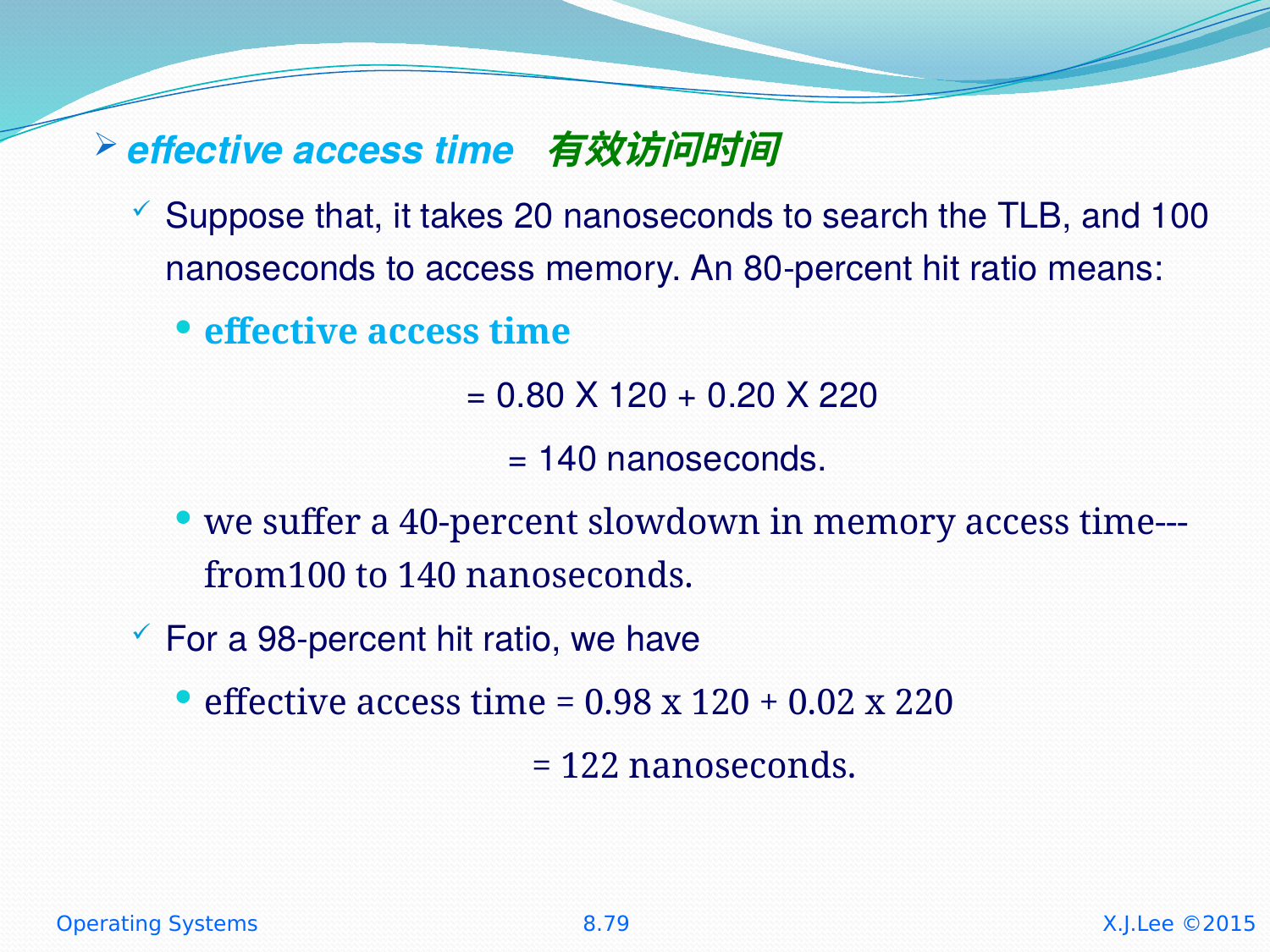

effective access time  有效访问时间
Suppose that, it takes 20 nanoseconds to search the TLB, and 100 nanoseconds to access memory. An 80-percent hit ratio means:
effective access time
= 0.80 X 120 + 0.20 X 220
= 140 nanoseconds.
we suffer a 40-percent slowdown in memory access time---from100 to 140 nanoseconds.
For a 98-percent hit ratio, we have
effective access time = 0.98 x 120 + 0.02 x 220
= 122 nanoseconds.
Operating Systems
8.79
X.J.Lee ©2015